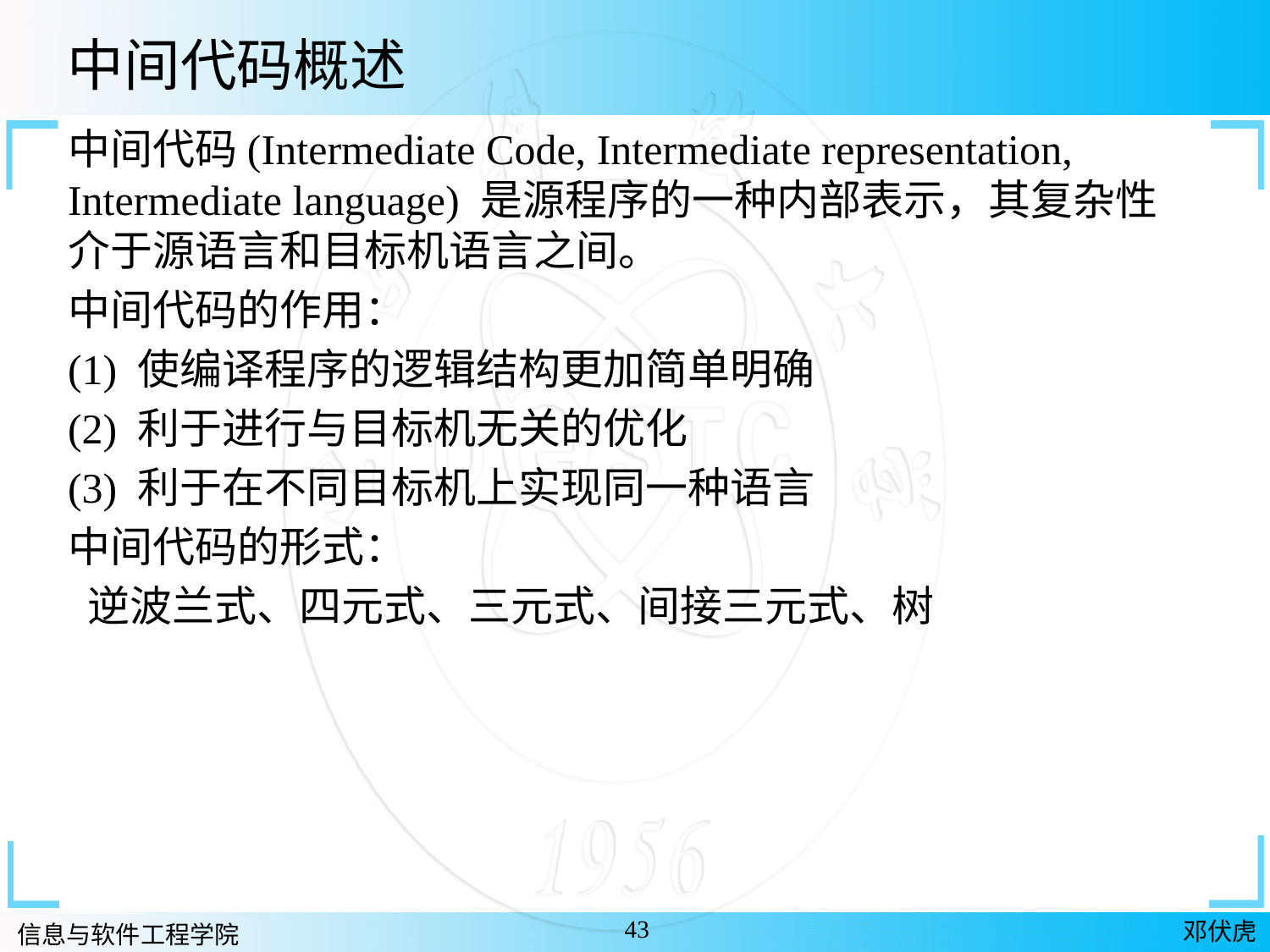

中间代码概述
中间代码(Intermediate Code, Intermediate representation, Intermediate language) 是源程序的一种内部表示，其复杂性介于源语言和目标机语言之间。
中间代码的作用：
(1) 使编译程序的逻辑结构更加简单明确
(2) 利于进行与目标机无关的优化
(3) 利于在不同目标机上实现同一种语言
中间代码的形式：
 逆波兰式、四元式、三元式、间接三元式、树
43
邓伏虎
信息与软件工程学院